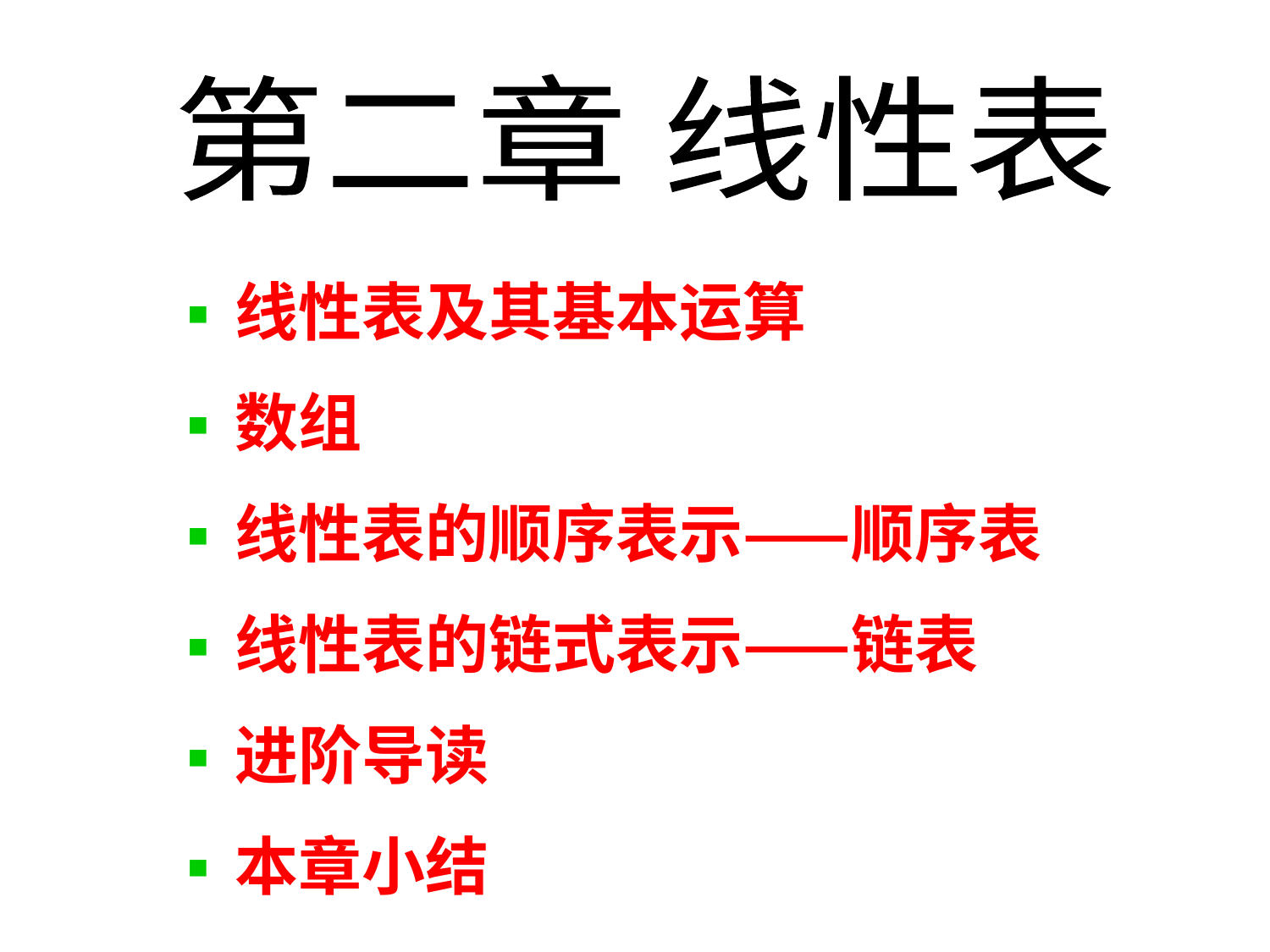

第二章 线性表
线性表及其基本运算
数组
线性表的顺序表示——顺序表
线性表的链式表示——链表
进阶导读
本章小结